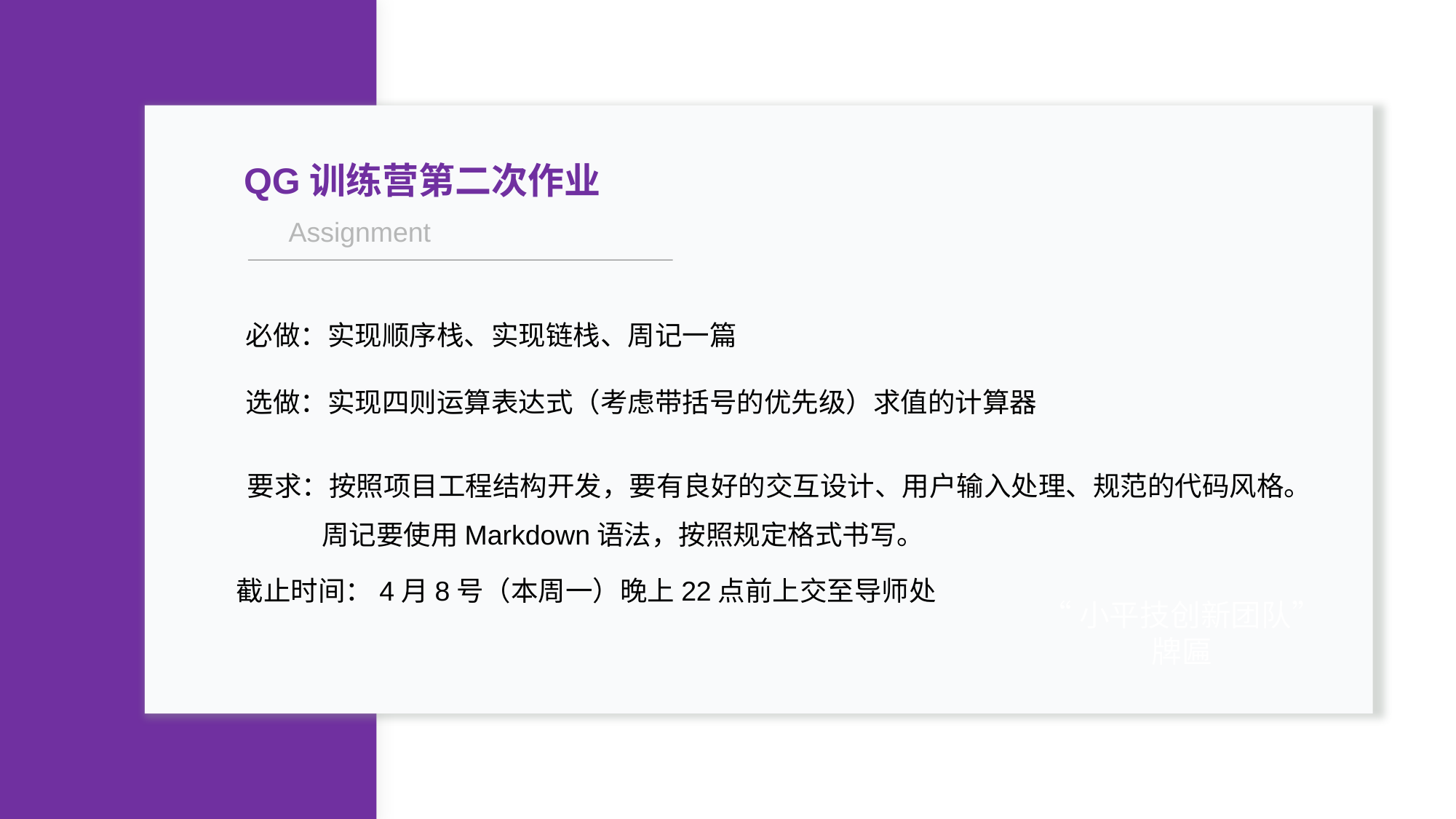

QG训练营第二次作业

Assignment
必做：实现顺序栈、实现链栈、周记一篇
选做：实现四则运算表达式（考虑带括号的优先级）求值的计算器
要求：按照项目工程结构开发，要有良好的交互设计、用户输入处理、规范的代码风格。
           周记要使用Markdown语法，按照规定格式书写。
截止时间：4月8号（本周一）晚上22点前上交至导师处
“小平技创新团队”
牌匾